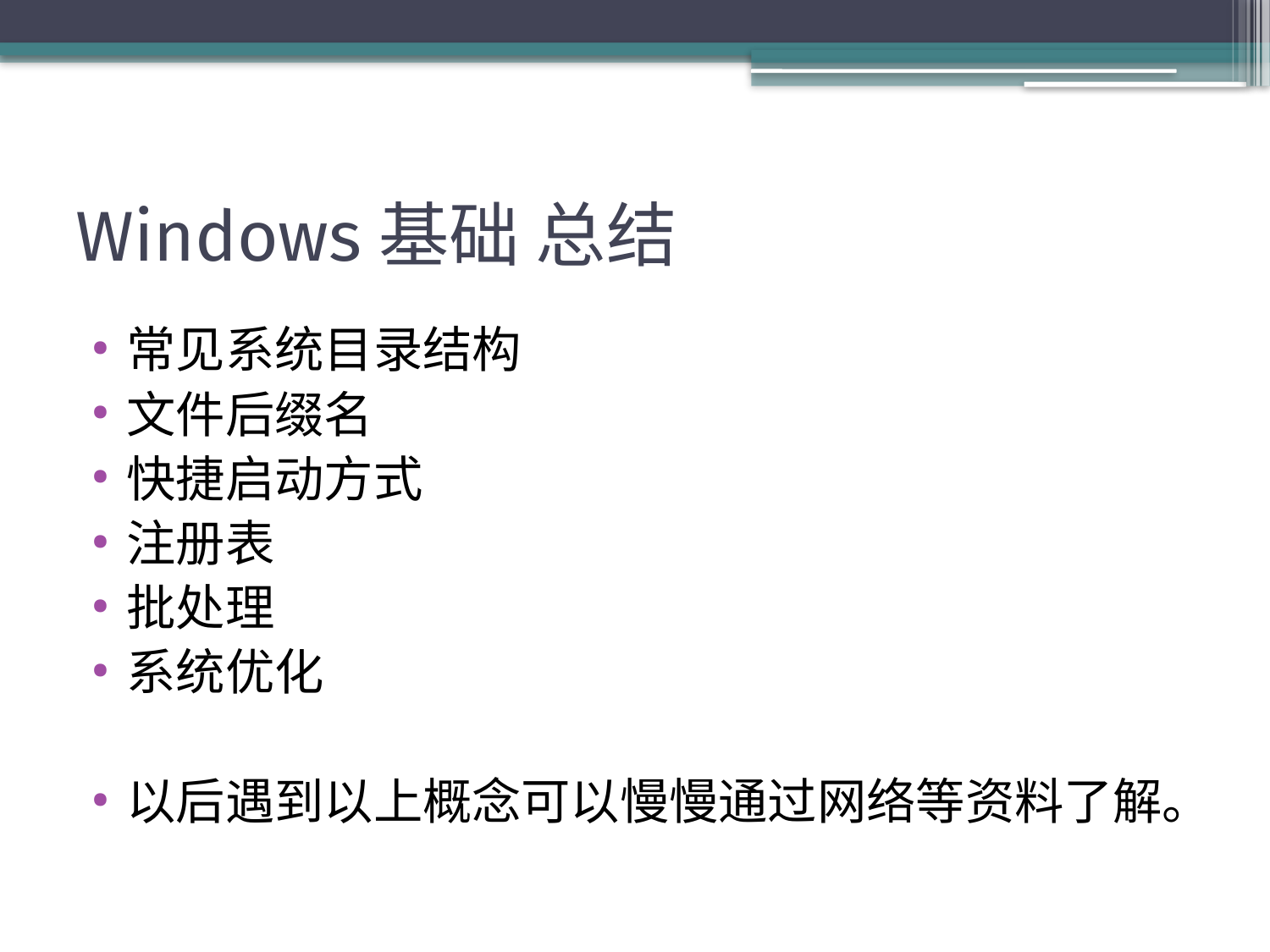

# Windows基础 总结
常见系统目录结构
文件后缀名
快捷启动方式
注册表
批处理
系统优化

以后遇到以上概念可以慢慢通过网络等资料了解。